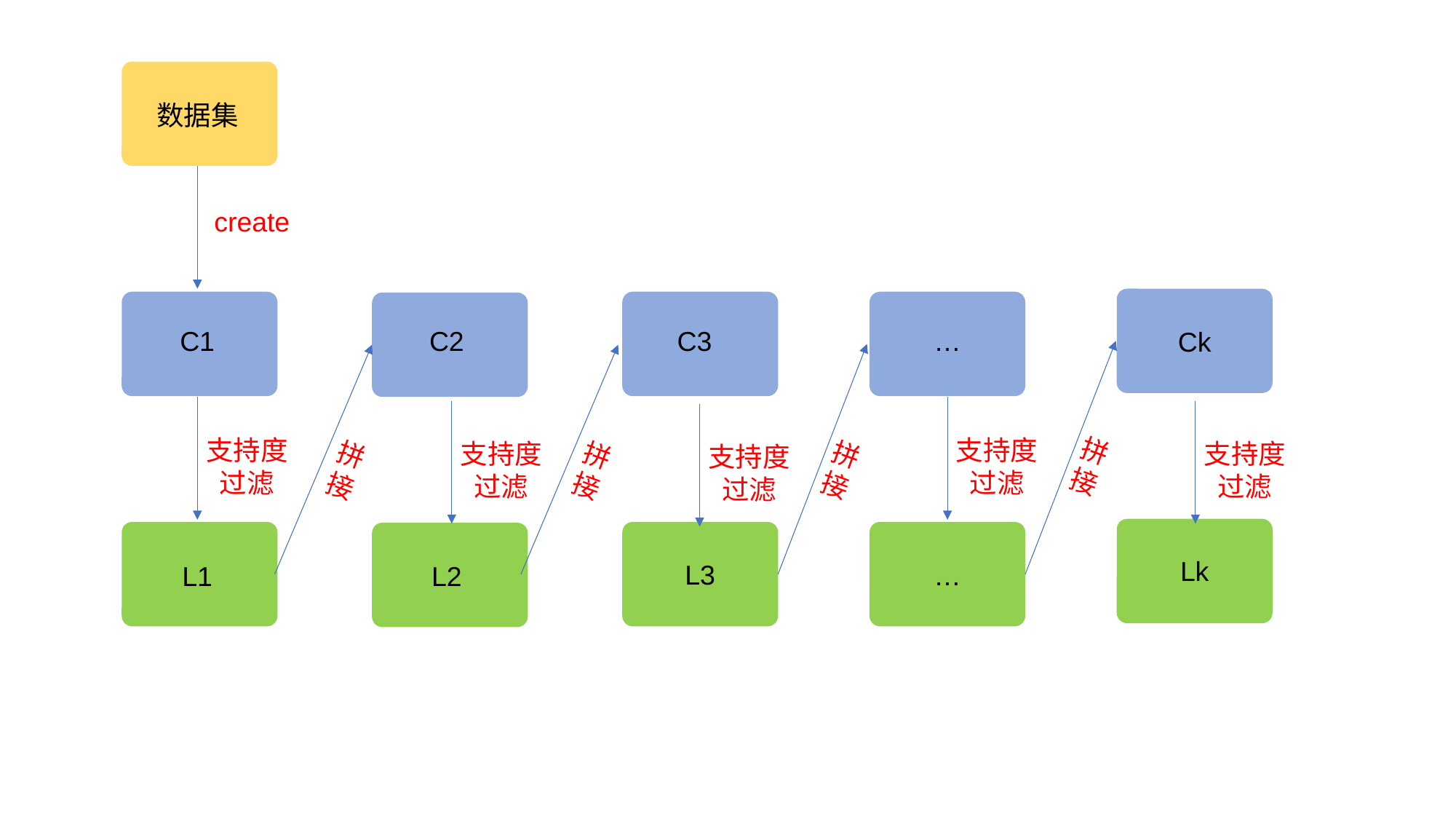

数据集
create

C1
C2
C3
…
Ck
支持度过滤
支持度过滤
拼接
拼接
拼接
支持度过滤
支持度过滤
拼接
支持度过滤

Lk
L3
…
L1
L2